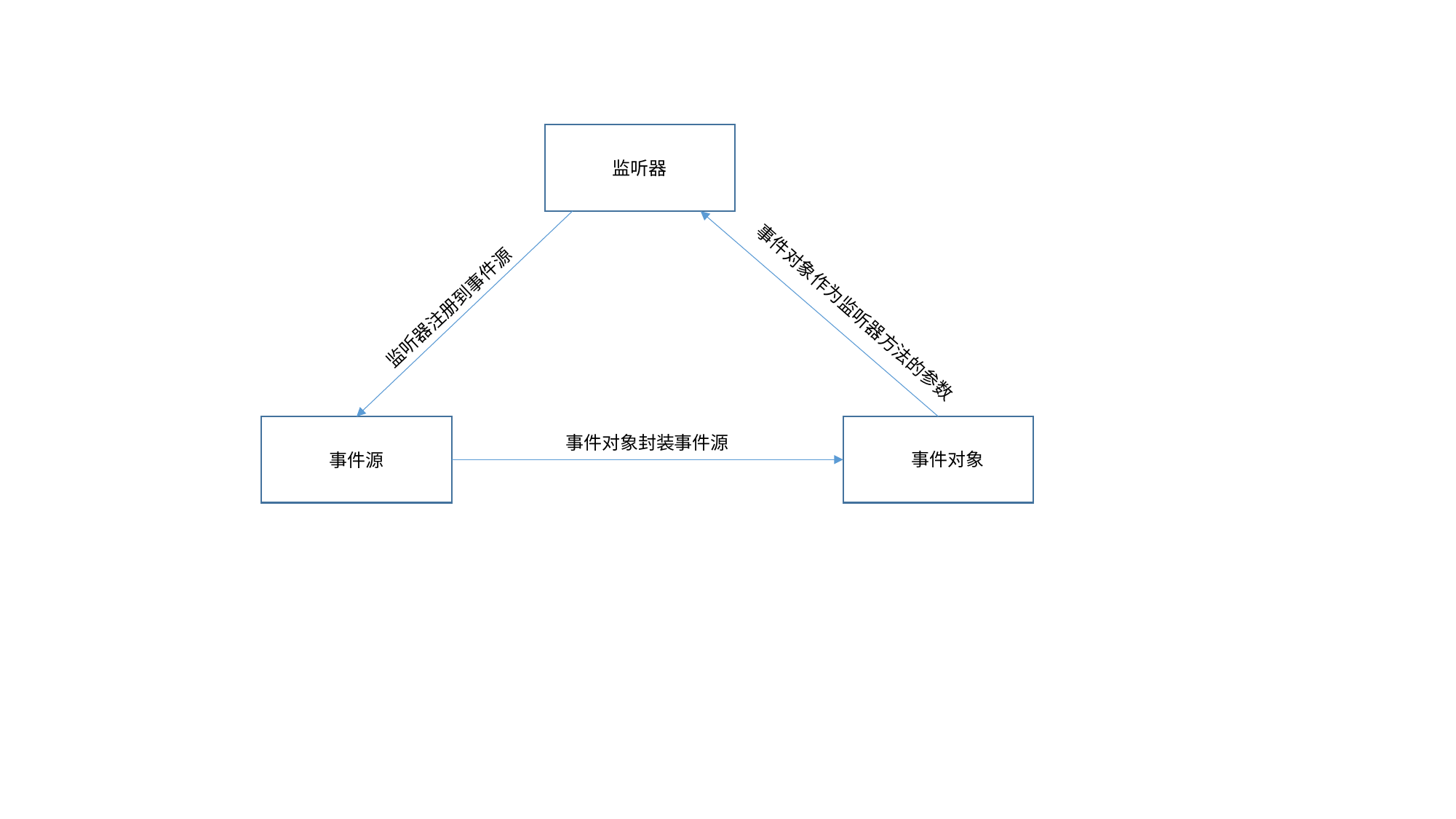

监听器
监听器注册到事件源
事件对象作为监听器方法的参数

事件对象封装事件源
事件对象
事件源